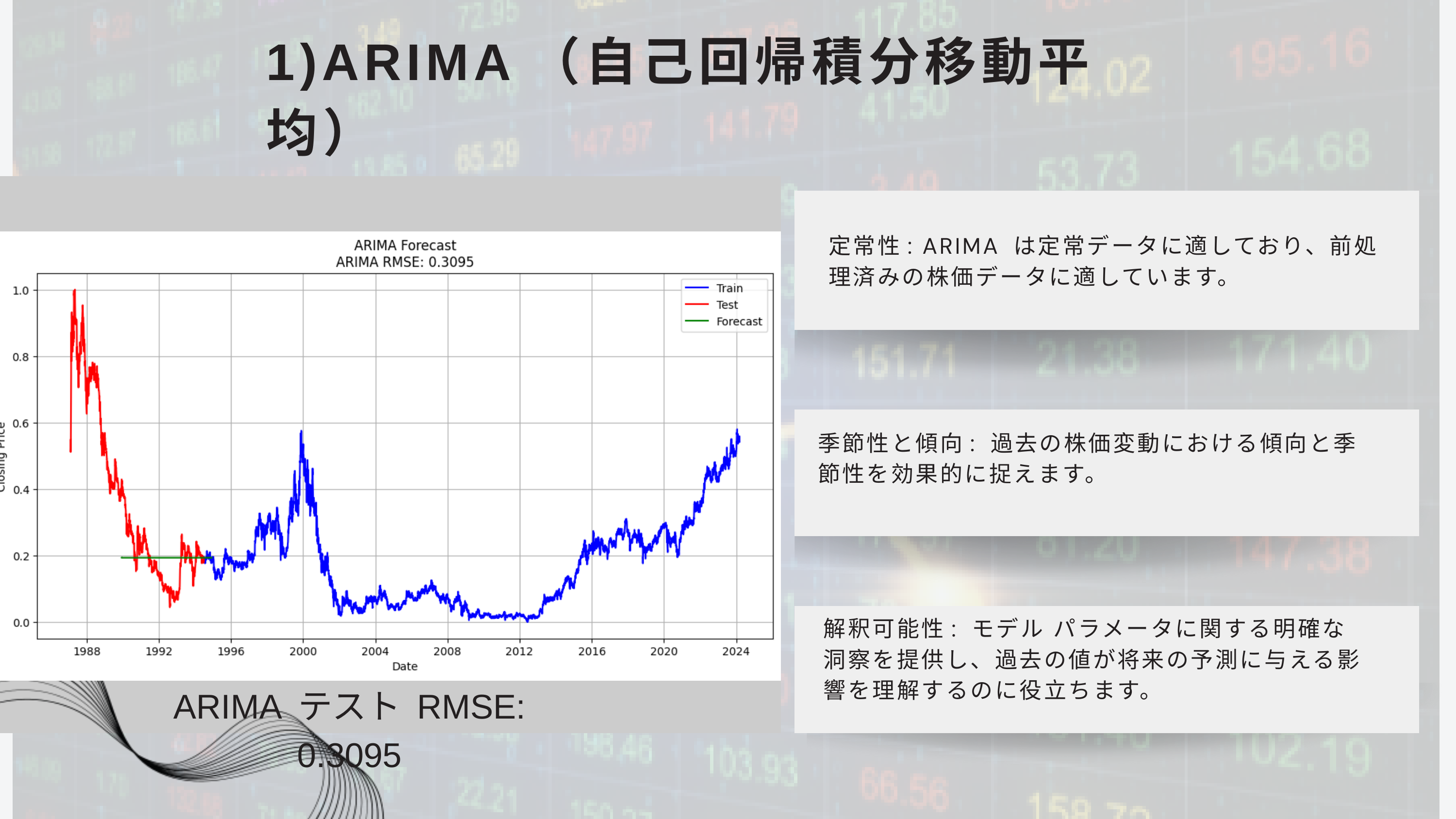

1)ARIMA（自己回帰積分移動平均）

定常性: ARIMA は定常データに適しており、前処理済みの株価データに適しています。

季節性と傾向: 過去の株価変動における傾向と季節性を効果的に捉えます。

解釈可能性: モデル パラメータに関する明確な洞察を提供し、過去の値が将来の予測に与える影響を理解するのに役立ちます。

ARIMA テスト RMSE: 0.3095